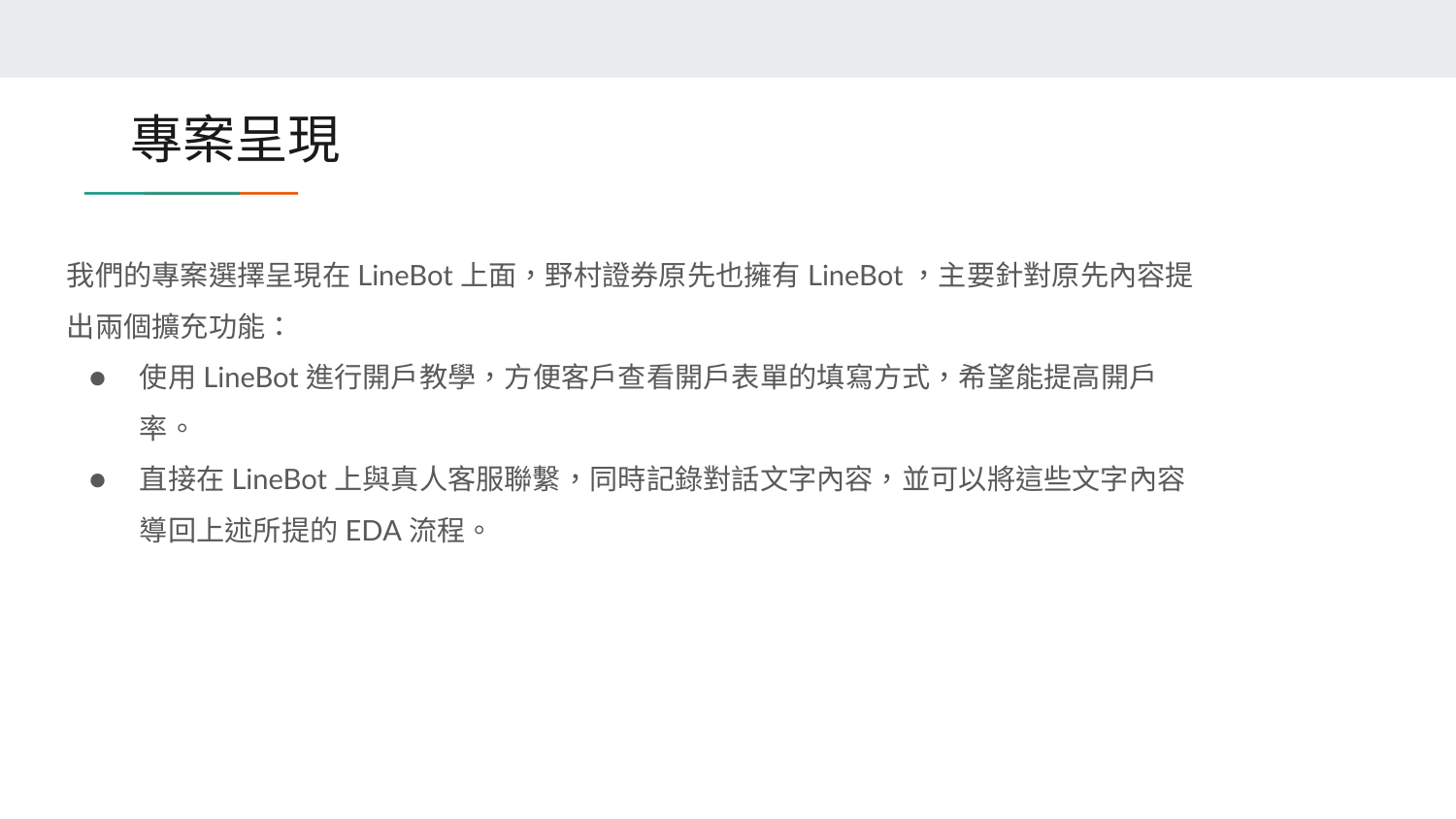

# 專案呈現
我們的專案選擇呈現在LineBot上面，野村證券原先也擁有LineBot，主要針對原先內容提出兩個擴充功能：
使用LineBot進行開戶教學，方便客戶查看開戶表單的填寫方式，希望能提高開戶率。
直接在LineBot上與真人客服聯繫，同時記錄對話文字內容，並可以將這些文字內容導回上述所提的EDA流程。